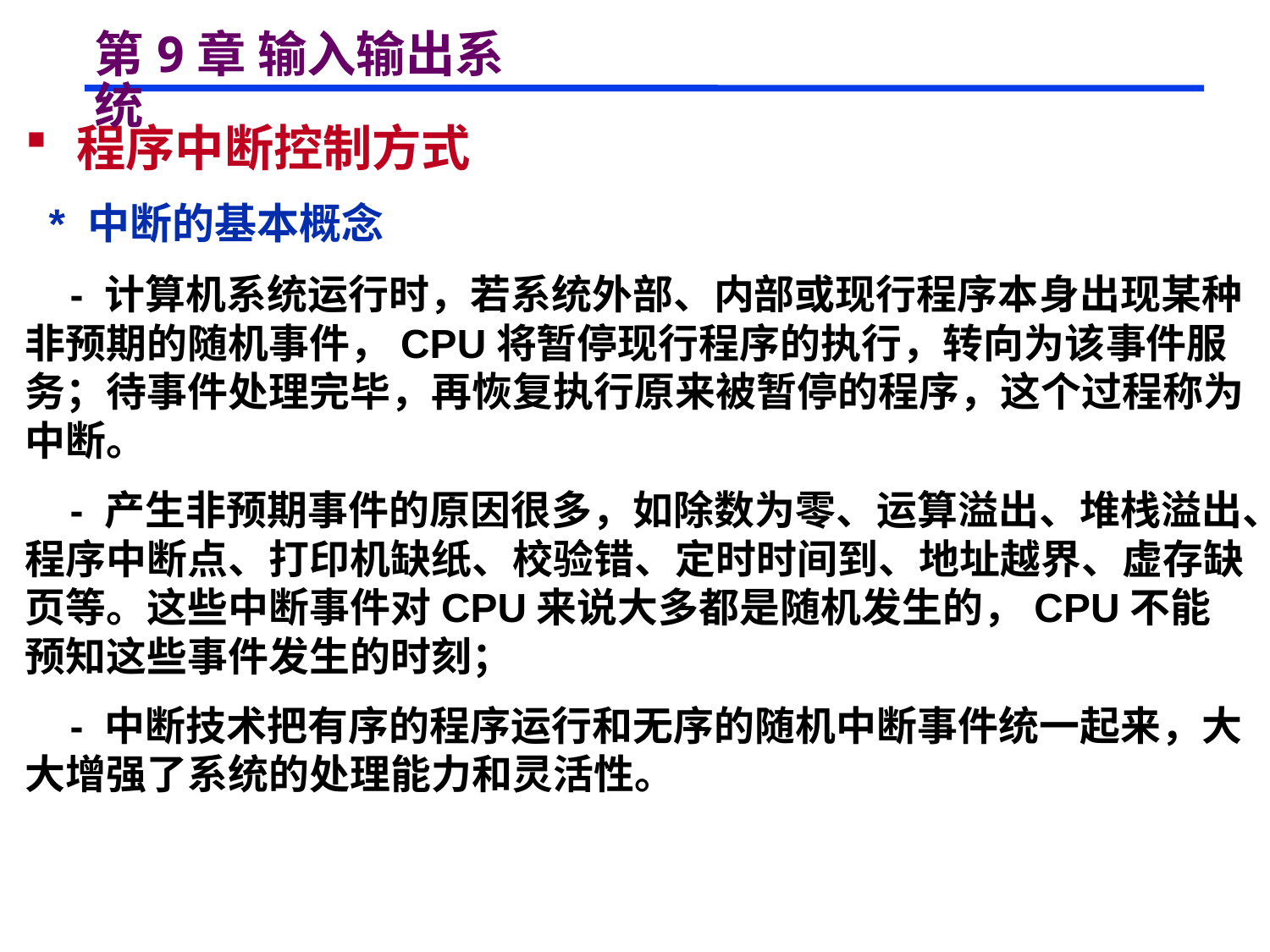

# 第9章 输入输出系统
 程序中断控制方式
  * 中断的基本概念
    - 计算机系统运行时，若系统外部、内部或现行程序本身出现某种非预期的随机事件，CPU将暂停现行程序的执行，转向为该事件服务；待事件处理完毕，再恢复执行原来被暂停的程序，这个过程称为中断。
    - 产生非预期事件的原因很多，如除数为零、运算溢出、堆栈溢出、程序中断点、打印机缺纸、校验错、定时时间到、地址越界、虚存缺页等。这些中断事件对CPU来说大多都是随机发生的，CPU不能预知这些事件发生的时刻；
    - 中断技术把有序的程序运行和无序的随机中断事件统一起来，大大增强了系统的处理能力和灵活性。